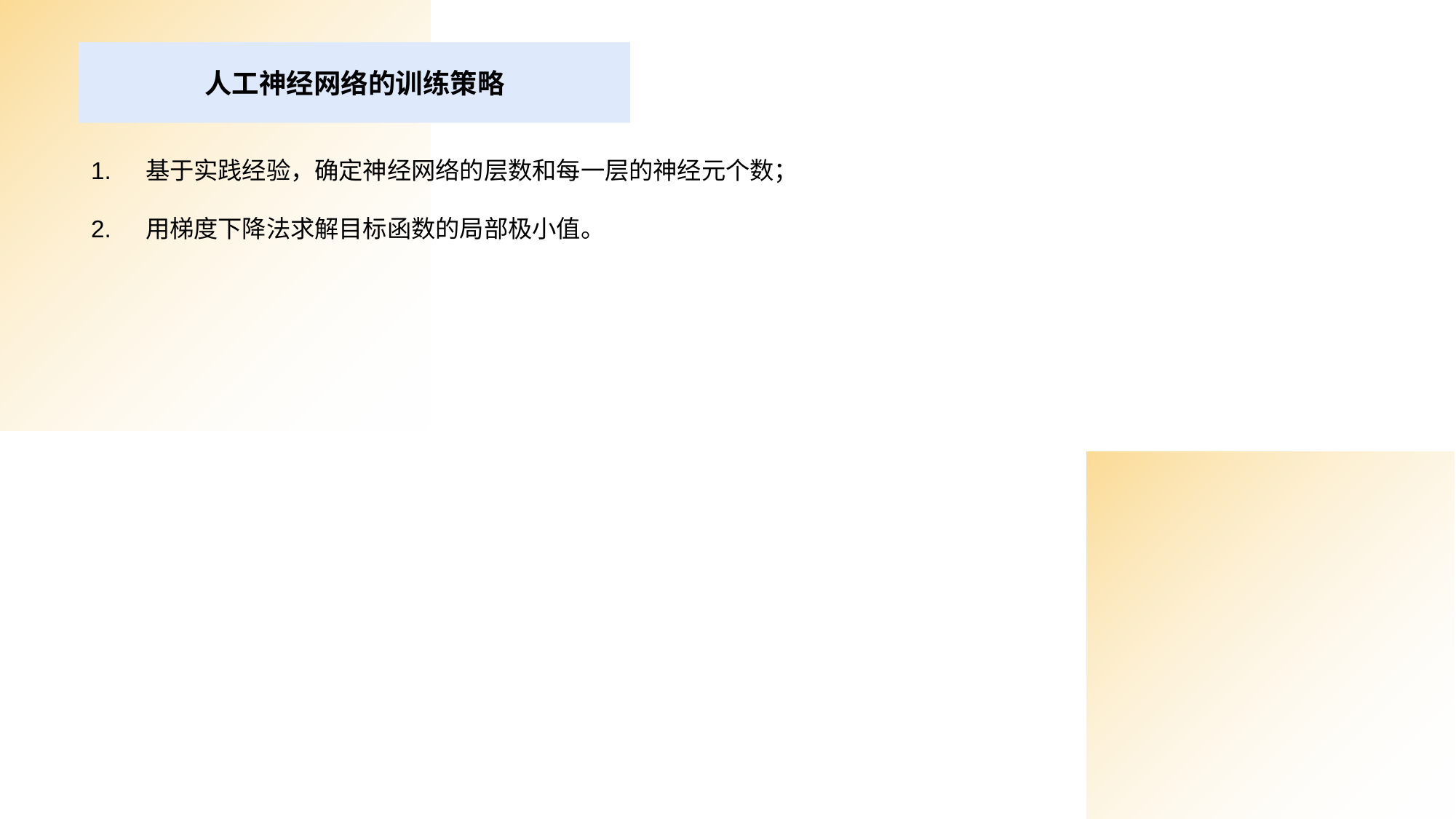

人工神经网络的训练策略
基于实践经验，确定神经网络的层数和每一层的神经元个数；
用梯度下降法求解目标函数的局部极小值。